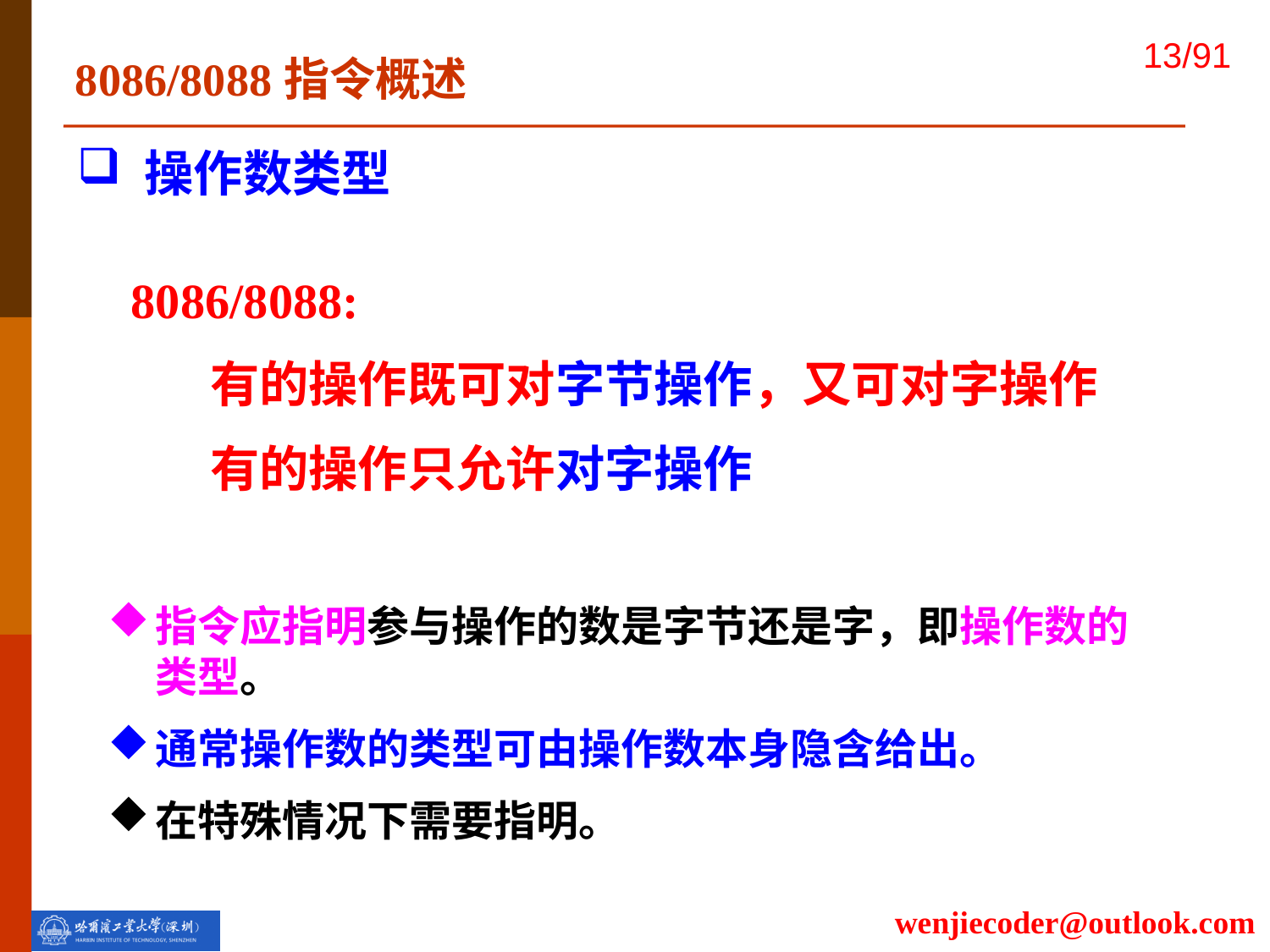

8086/8088指令概述
 操作数类型
8086/8088:
      有的操作既可对字节操作，又可对字操作
      有的操作只允许对字操作
指令应指明参与操作的数是字节还是字，即操作数的类型。
通常操作数的类型可由操作数本身隐含给出。
在特殊情况下需要指明。